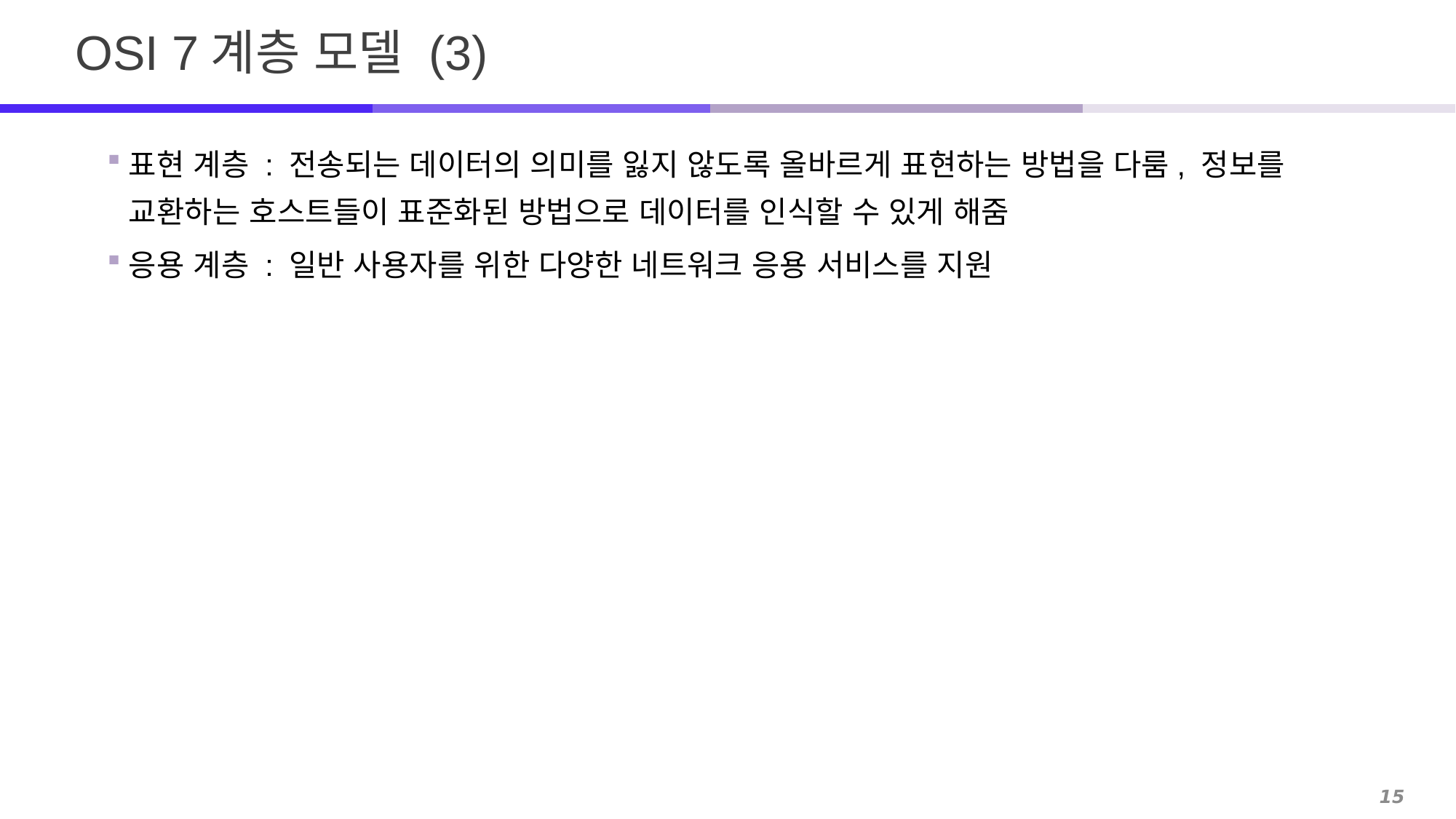

# OSI 7계층 모델 (3)
표현 계층 : 전송되는 데이터의 의미를 잃지 않도록 올바르게 표현하는 방법을 다룸, 정보를 교환하는 호스트들이 표준화된 방법으로 데이터를 인식할 수 있게 해줌
응용 계층 : 일반 사용자를 위한 다양한 네트워크 응용 서비스를 지원